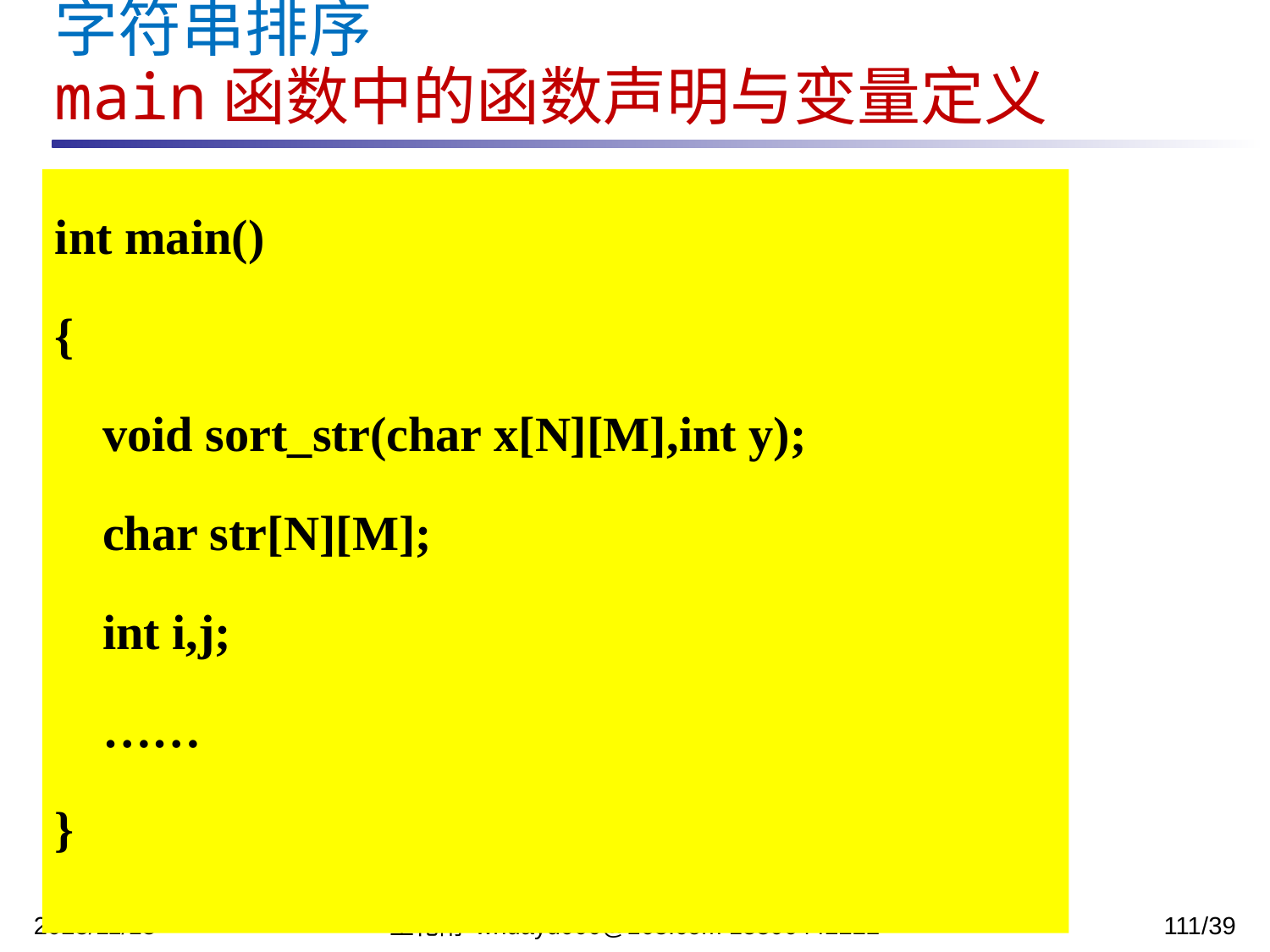

字符串排序
main函数中的函数声明与变量定义
int main()
{
  	void sort_str(char x[N][M],int y);
	char str[N][M];
	int i,j;
	……
}
2023/11/13
王化雨 whuayu000@163.com 13306442222
111/39